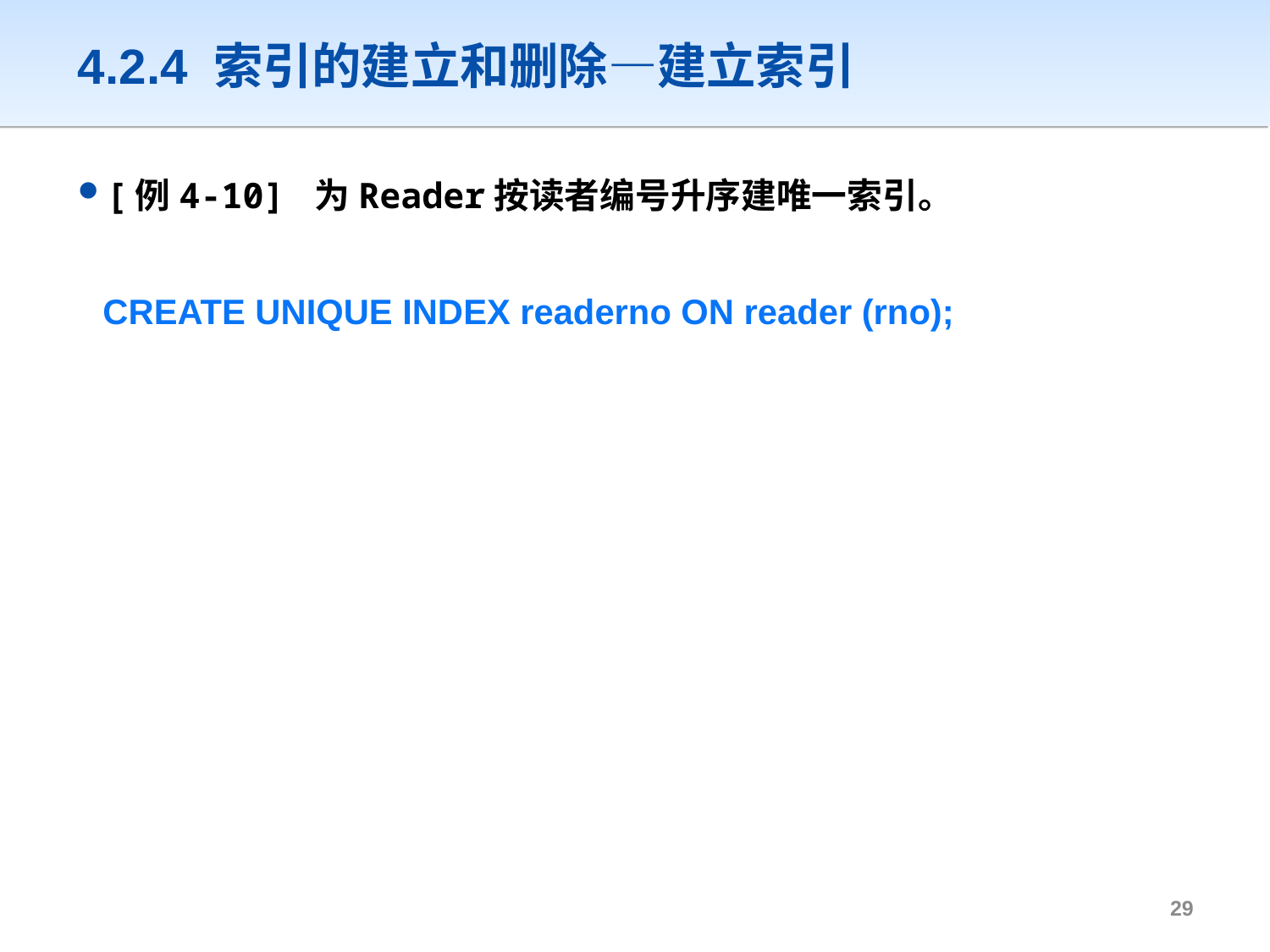

# 4.2.4 索引的建立和删除—建立索引
[例4-10] 为Reader按读者编号升序建唯一索引。

	CREATE UNIQUE INDEX readerno ON reader (rno);

29